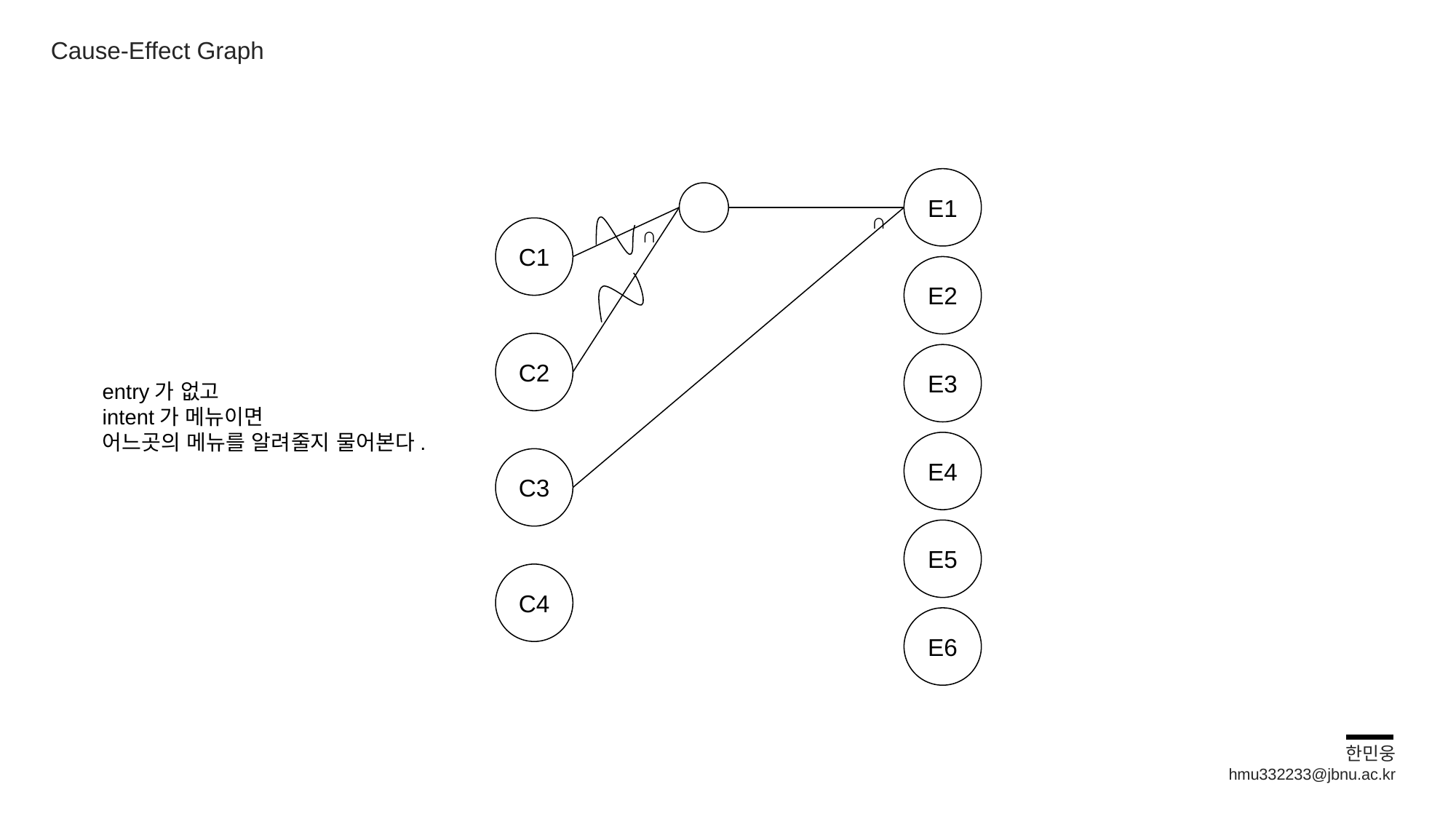

Cause-Effect Graph
E1

∩
∩

C1
E2

C2
E3
entry가 없고
intent가 메뉴이면
어느곳의 메뉴를 알려줄지 물어본다.
E4
C3
E5
C4
E6
한민웅
hmu332233@jbnu.ac.kr